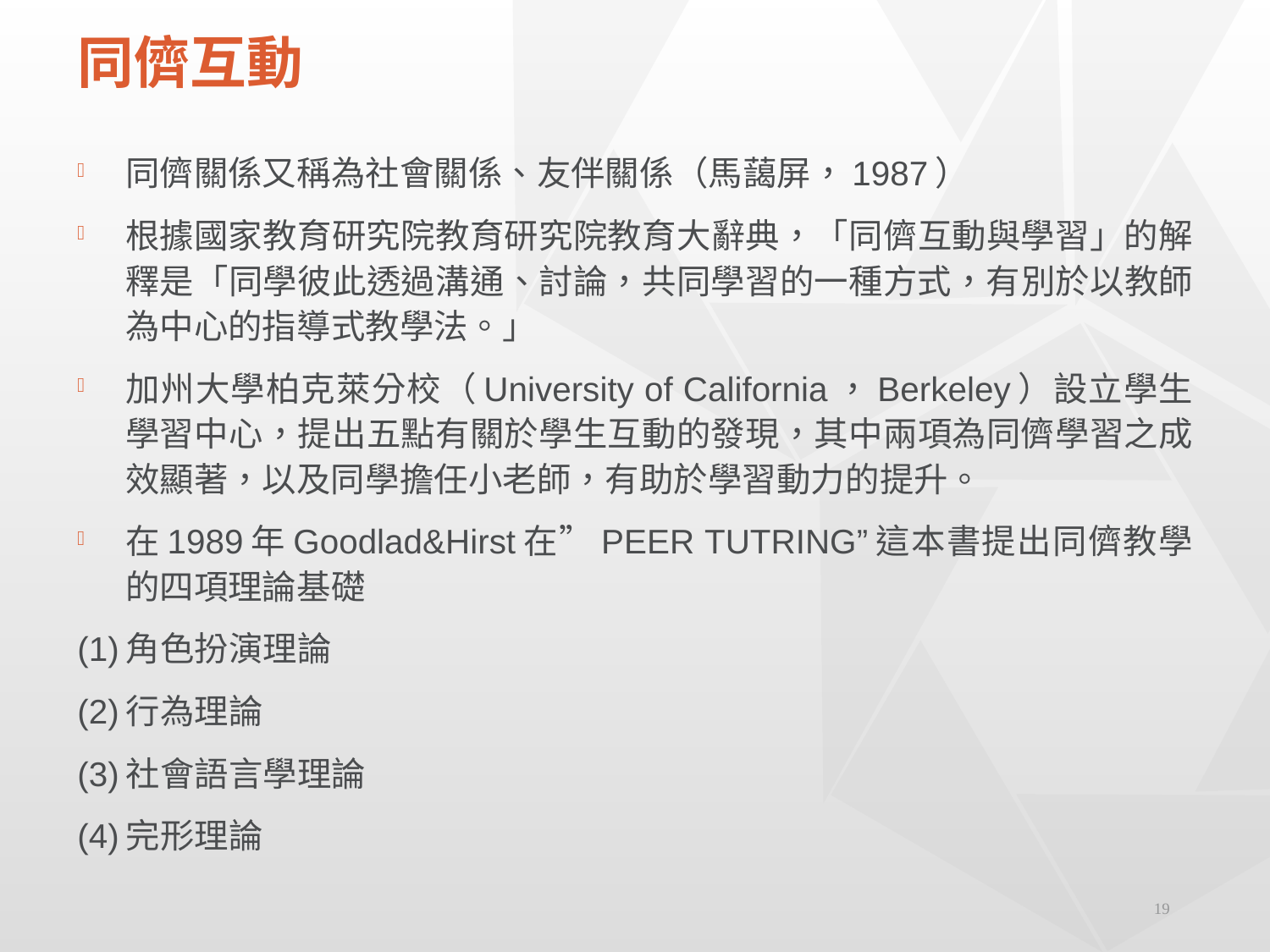

# 同儕互動
同儕關係又稱為社會關係、友伴關係（馬藹屏，1987）
根據國家教育研究院教育研究院教育大辭典，「同儕互動與學習」的解釋是「同學彼此透過溝通、討論，共同學習的一種方式，有別於以教師為中心的指導式教學法。」
加州大學柏克萊分校（University of California，Berkeley）設立學生學習中心，提出五點有關於學生互動的發現，其中兩項為同儕學習之成效顯著，以及同學擔任小老師，有助於學習動力的提升。
在1989年Goodlad&Hirst在”PEER TUTRING”這本書提出同儕教學的四項理論基礎
(1)角色扮演理論
(2)行為理論
(3)社會語言學理論
(4)完形理論
19